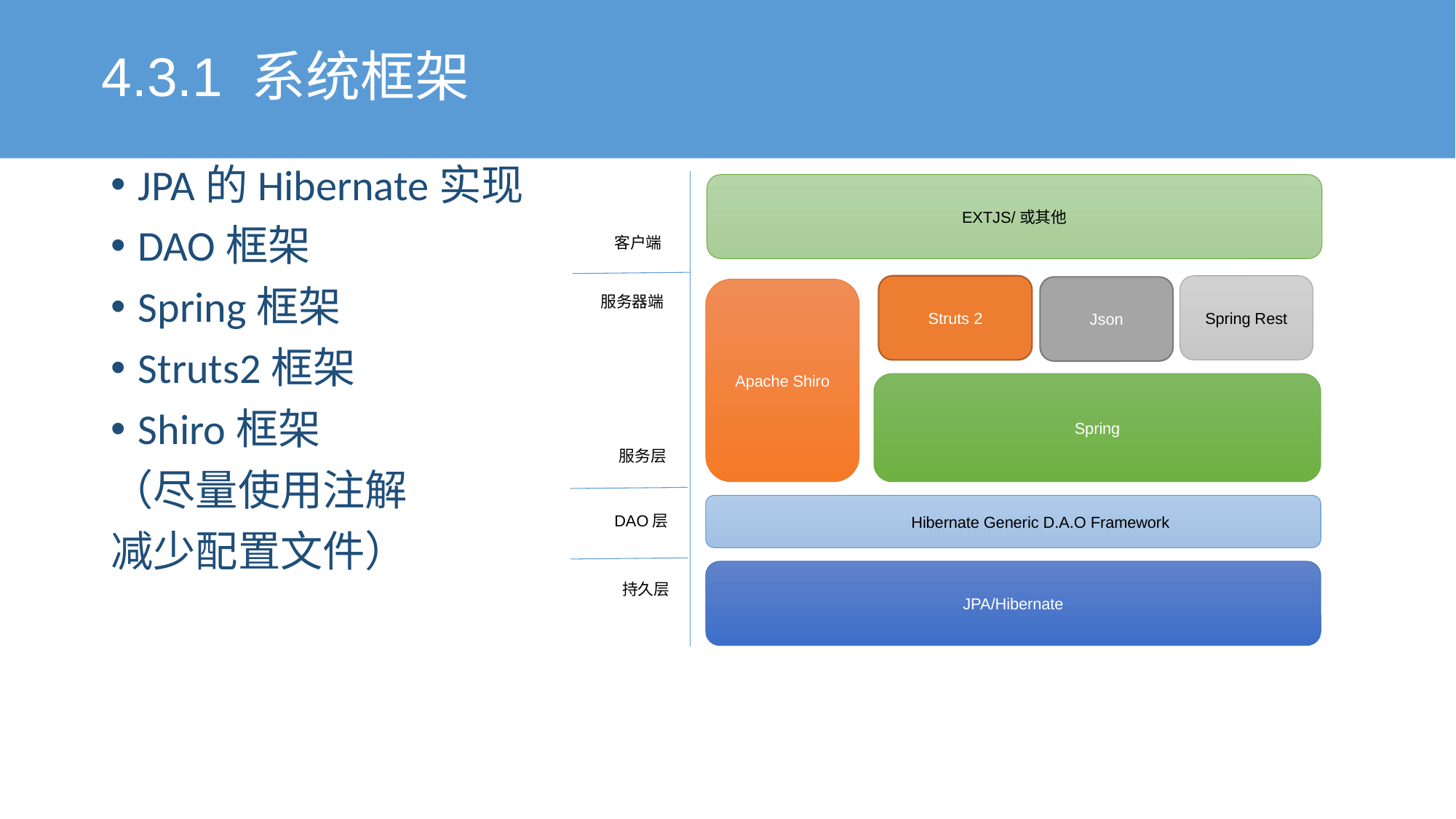

# 4.3.1 系统框架

JPA的Hibernate实现
DAO框架
Spring框架
Struts2框架
Shiro框架
（尽量使用注解
减少配置文件）
EXTJS/或其他
客户端
Struts 2
Spring Rest
Json
Apache Shiro
服务器端

Spring
服务层
Hibernate Generic D.A.O Framework
DAO层
JPA/Hibernate
持久层